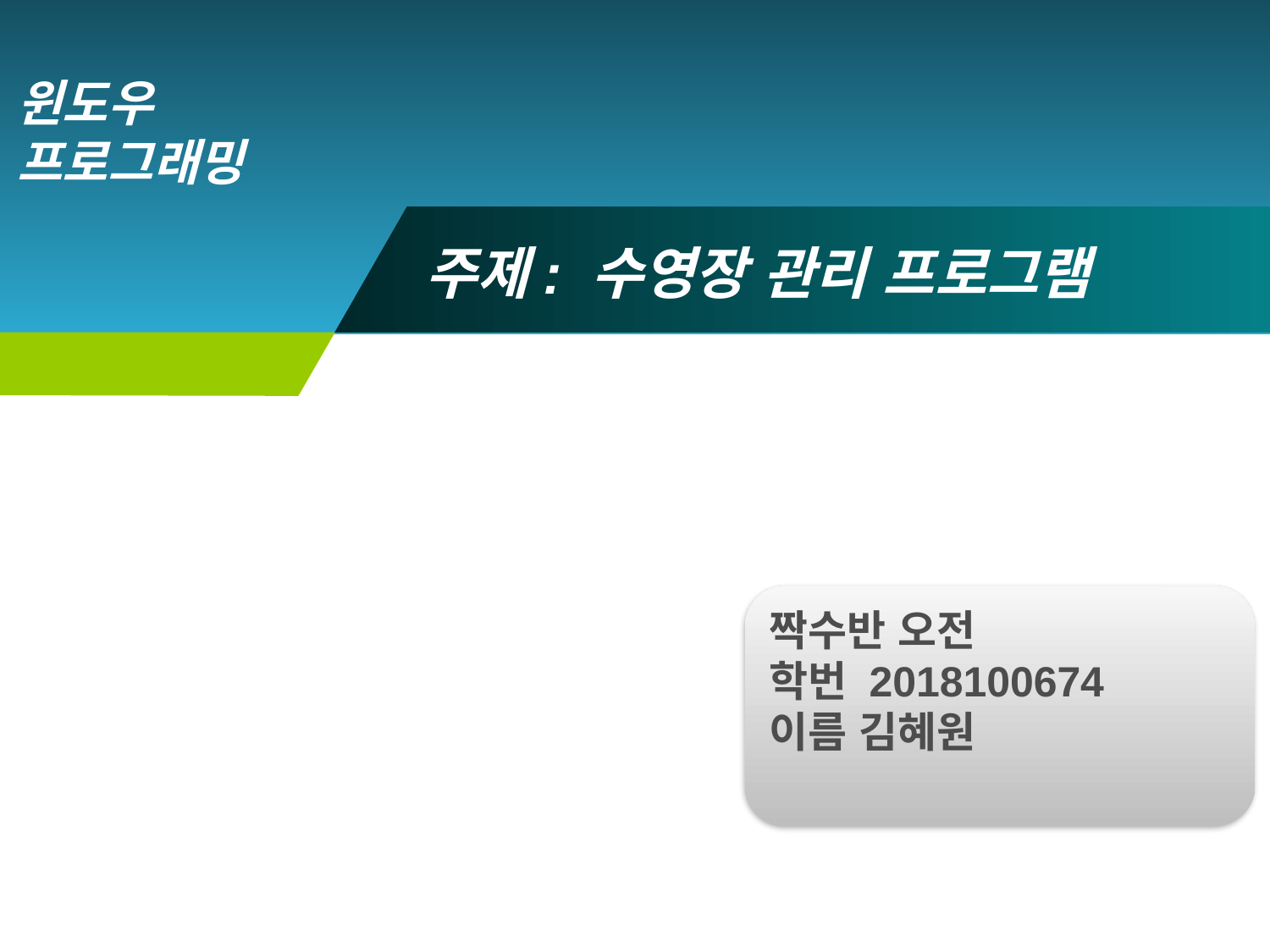

윈도우          프로그래밍
# 주제: 수영장 관리 프로그램

짝수반 오전
학번 2018100674
이름 김혜원